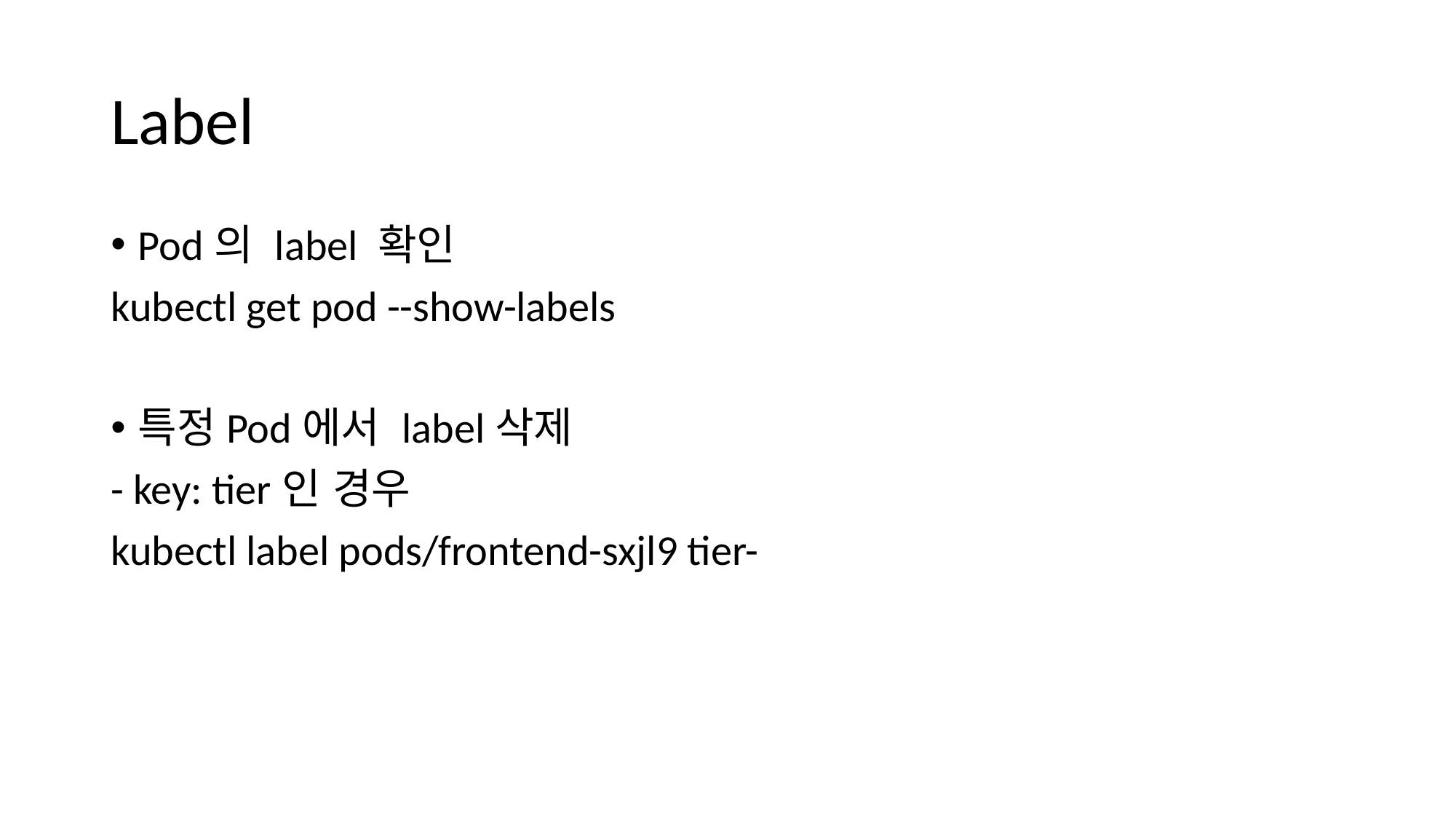

# Label
Pod의 label 확인
kubectl get pod --show-labels

특정Pod에서 label삭제
- key: tier인 경우
kubectl label pods/frontend-sxjl9 tier-